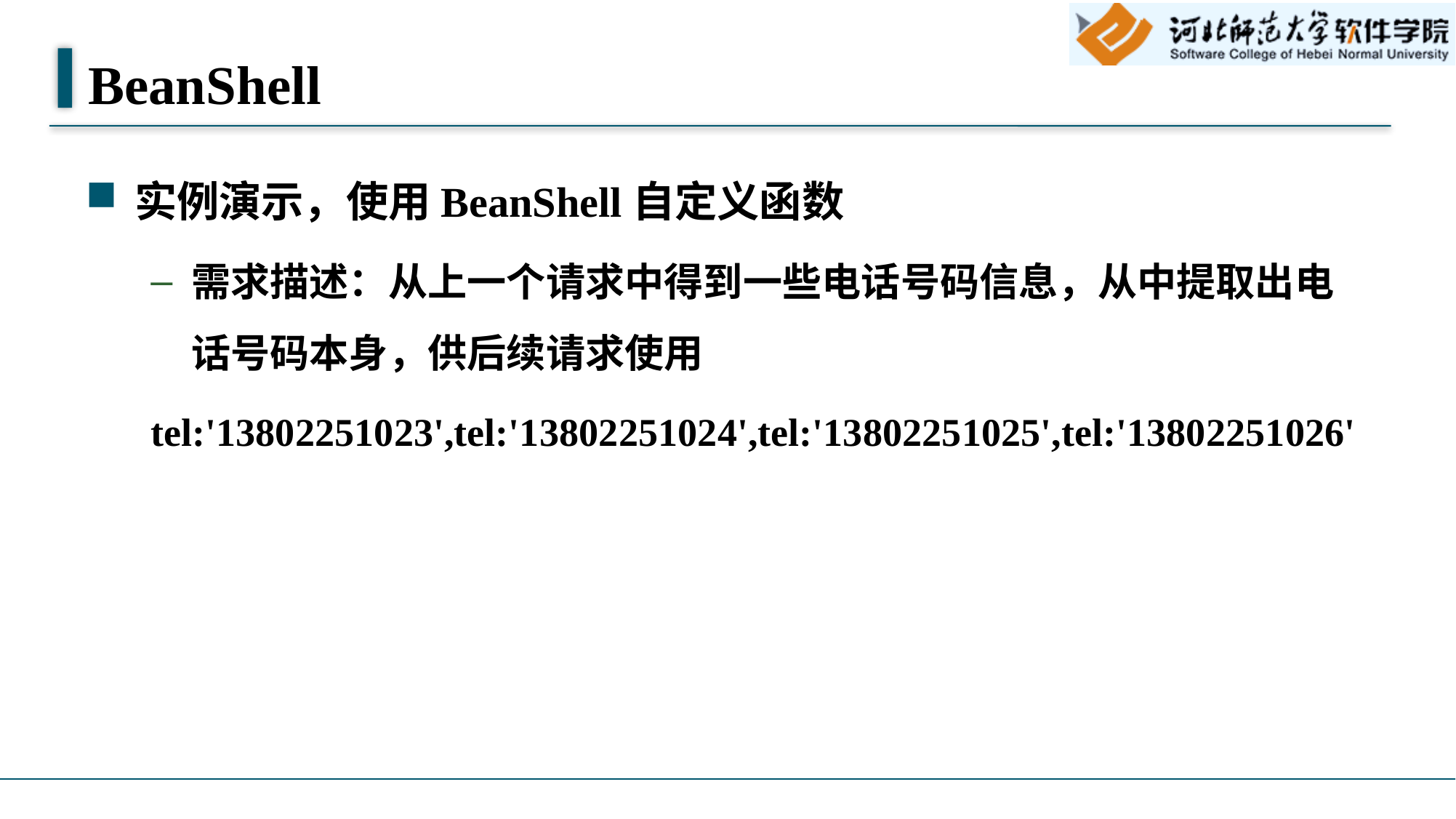

# BeanShell
实例演示，使用BeanShell自定义函数
需求描述：从上一个请求中得到一些电话号码信息，从中提取出电话号码本身，供后续请求使用
tel:'13802251023',tel:'13802251024',tel:'13802251025',tel:'13802251026'